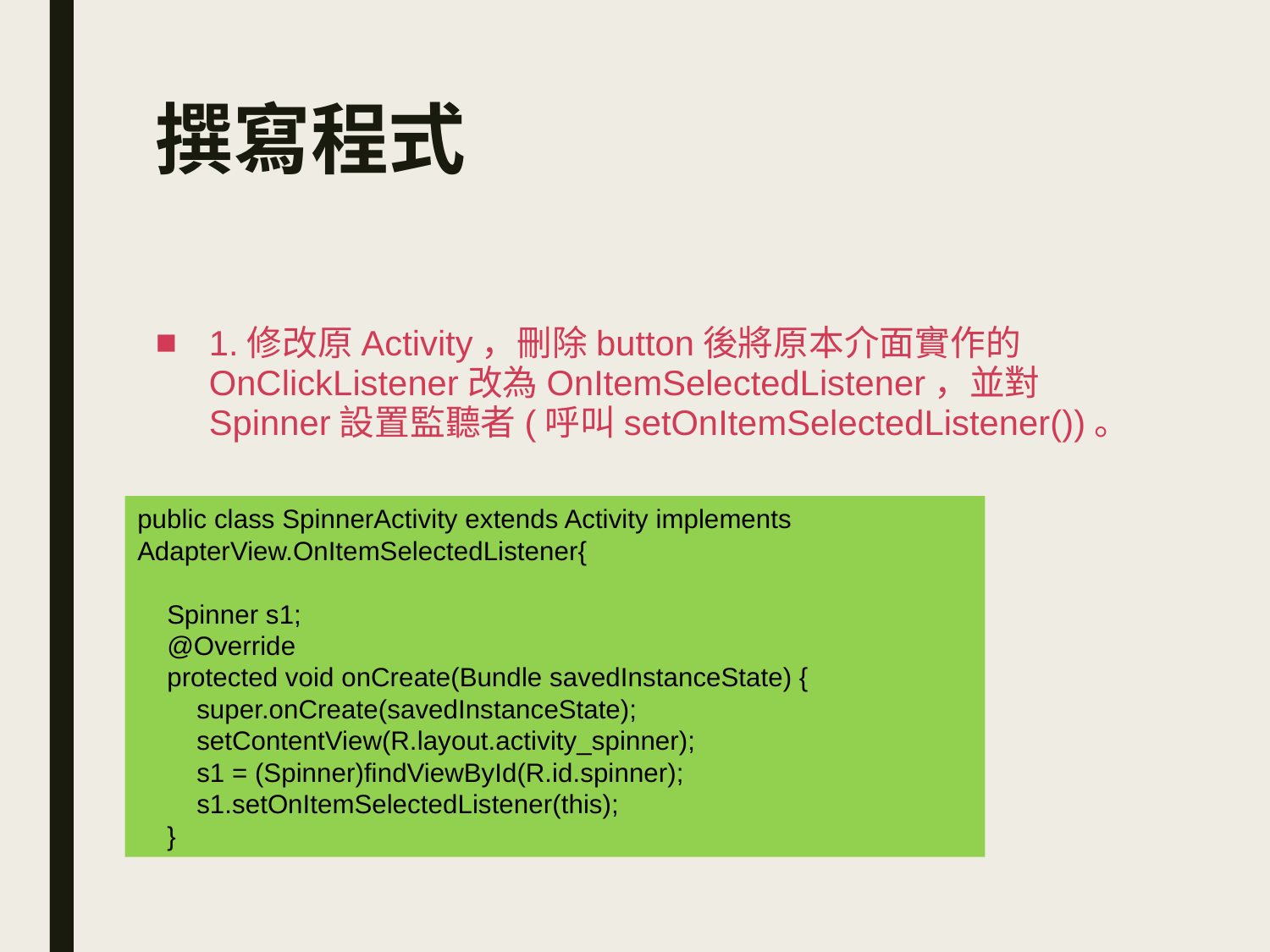

# 撰寫程式
1.修改原Activity，刪除button後將原本介面實作的OnClickListener改為OnItemSelectedListener，並對Spinner設置監聽者(呼叫setOnItemSelectedListener())。

public class SpinnerActivity extends Activity implements AdapterView.OnItemSelectedListener{

    Spinner s1;
    @Override
    protected void onCreate(Bundle savedInstanceState) {
        super.onCreate(savedInstanceState);
        setContentView(R.layout.activity_spinner);
        s1 = (Spinner)findViewById(R.id.spinner);
        s1.setOnItemSelectedListener(this);
    }